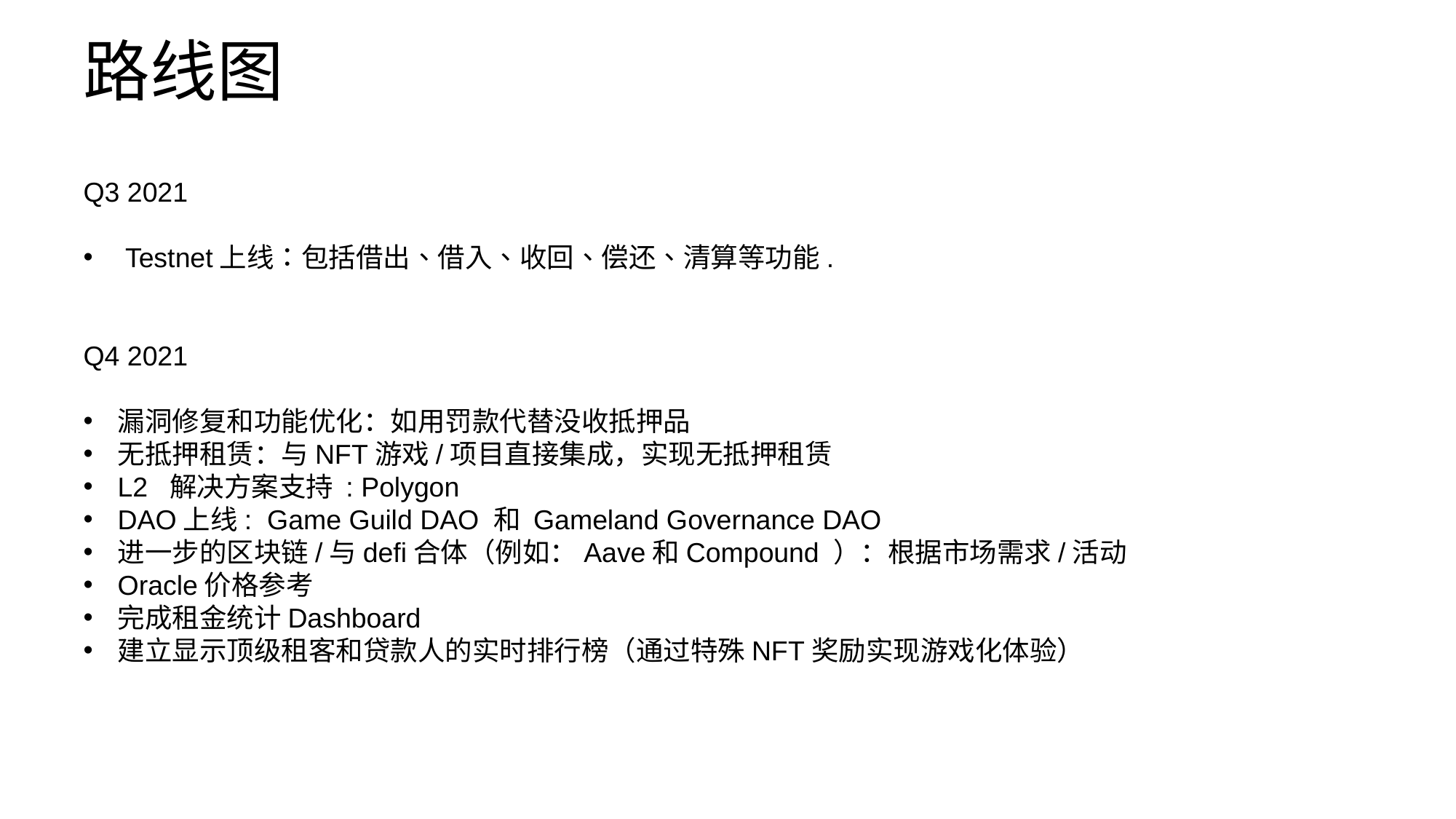

# 路线图
Q3 2021

 Testnet上线：包括借出、借入、收回、偿还、清算等功能.

Q4 2021

漏洞修复和功能优化：如用罚款代替没收抵押品
无抵押租赁：与NFT游戏/项目直接集成，实现无抵押租赁
L2  解决方案支持 : Polygon
DAO上线:  Game Guild DAO 和 Gameland Governance DAO
进一步的区块链/与defi合体（例如：Aave和Compound ）：根据市场需求/活动
Oracle价格参考
完成租金统计Dashboard
建立显示顶级租客和贷款人的实时排行榜（通过特殊NFT奖励实现游戏化体验）